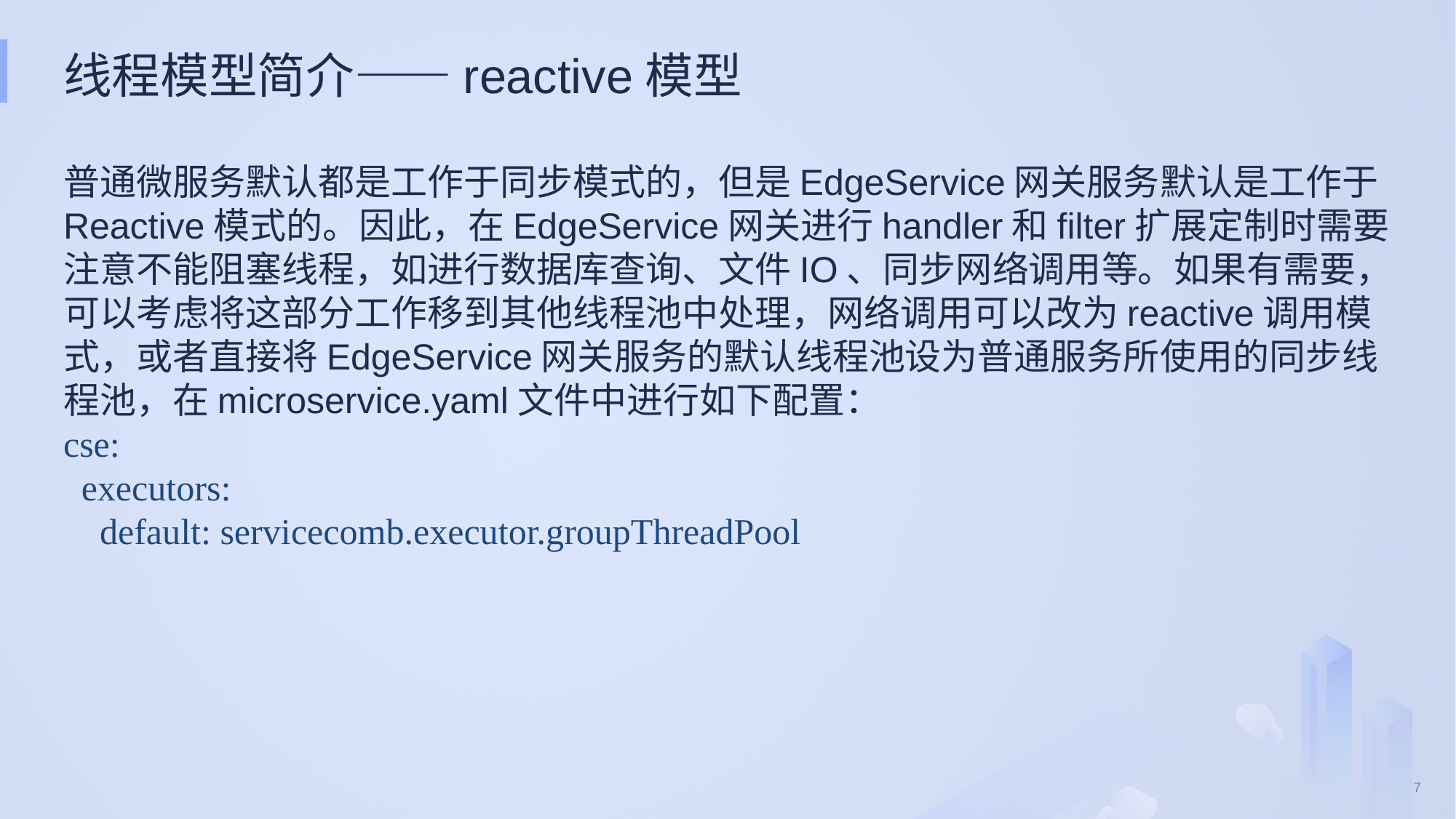

# 线程模型简介——reactive模型
普通微服务默认都是工作于同步模式的，但是EdgeService网关服务默认是工作于Reactive模式的。因此，在EdgeService网关进行handler和filter扩展定制时需要注意不能阻塞线程，如进行数据库查询、文件IO、同步网络调用等。如果有需要，可以考虑将这部分工作移到其他线程池中处理，网络调用可以改为reactive调用模式，或者直接将EdgeService网关服务的默认线程池设为普通服务所使用的同步线程池，在microservice.yaml文件中进行如下配置：
cse:
  executors:
    default: servicecomb.executor.groupThreadPool